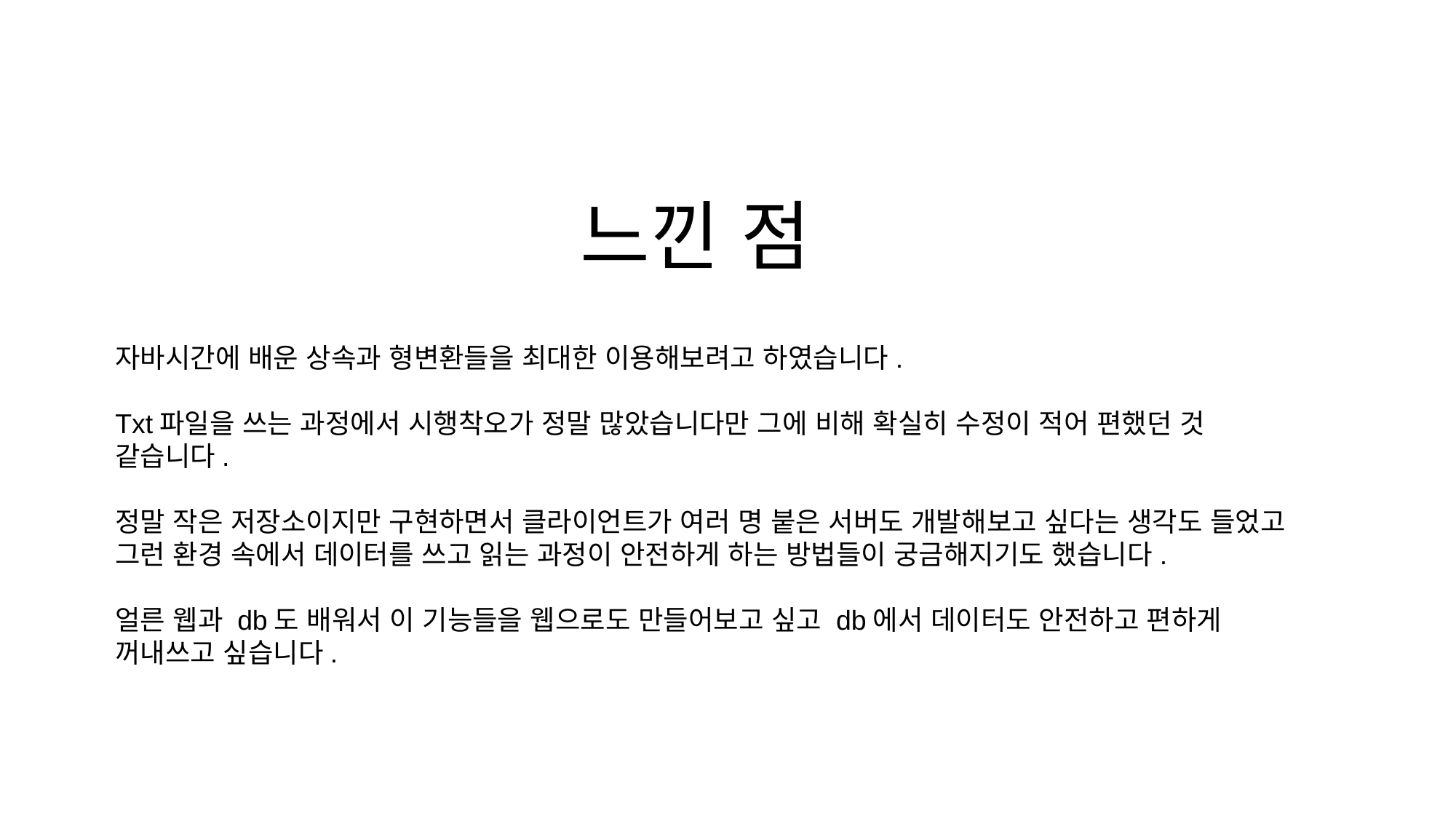

느낀 점
자바시간에 배운 상속과 형변환들을 최대한 이용해보려고 하였습니다.

Txt파일을 쓰는 과정에서 시행착오가 정말 많았습니다만 그에 비해 확실히 수정이 적어 편했던 것 같습니다.

정말 작은 저장소이지만 구현하면서 클라이언트가 여러 명 붙은 서버도 개발해보고 싶다는 생각도 들었고 그런 환경 속에서 데이터를 쓰고 읽는 과정이 안전하게 하는 방법들이 궁금해지기도 했습니다.

얼른 웹과 db도 배워서 이 기능들을 웹으로도 만들어보고 싶고 db에서 데이터도 안전하고 편하게 꺼내쓰고 싶습니다.